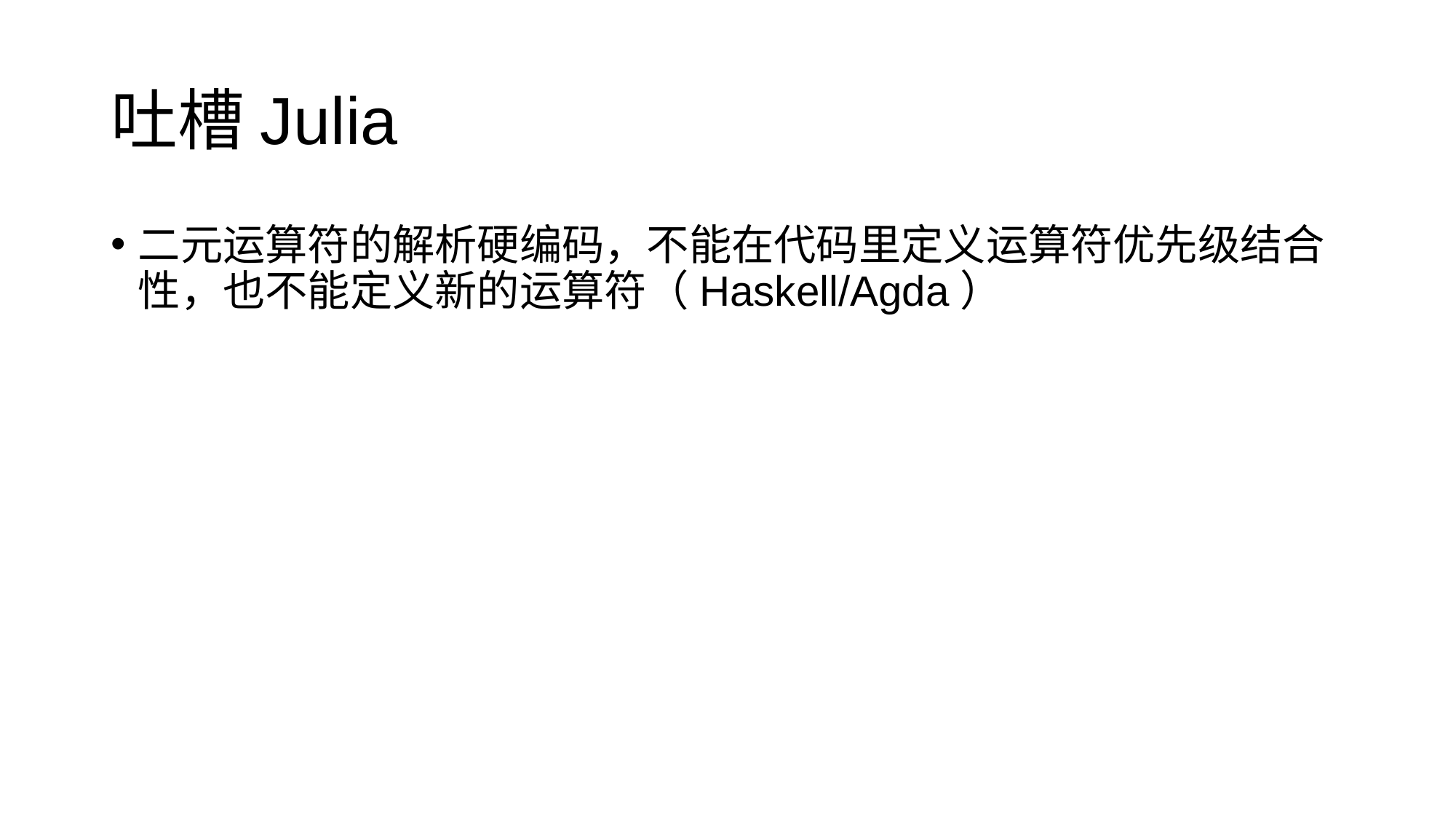

# 吐槽Julia
二元运算符的解析硬编码，不能在代码里定义运算符优先级结合性，也不能定义新的运算符（Haskell/Agda）